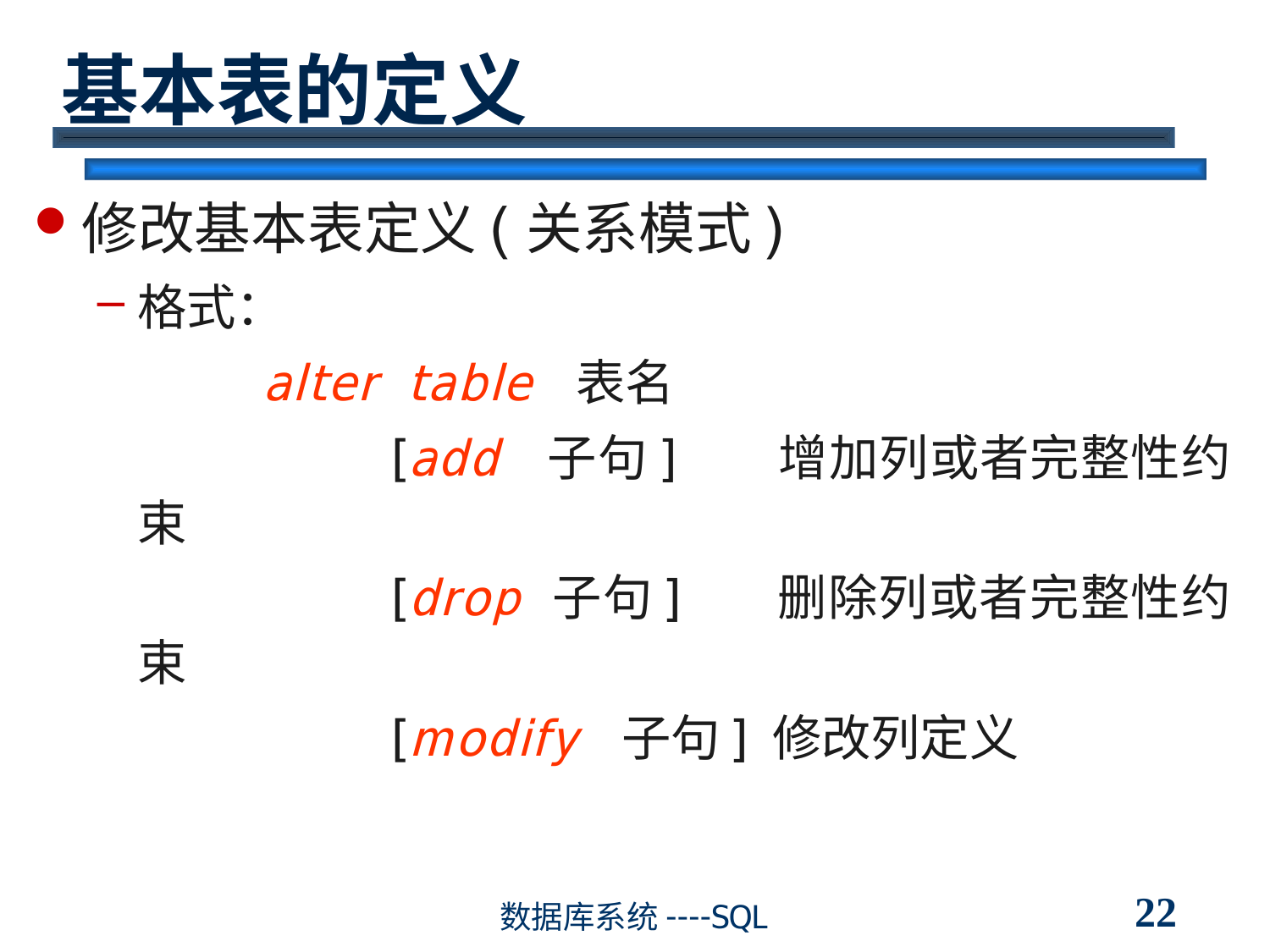

# 基本表的定义
修改基本表定义(关系模式)
格式：
		alter  table  表名
			[add  子句]	增加列或者完整性约束
			[drop 子句]	删除列或者完整性约束
			[modify  子句]	修改列定义
22
数据库系统----SQL